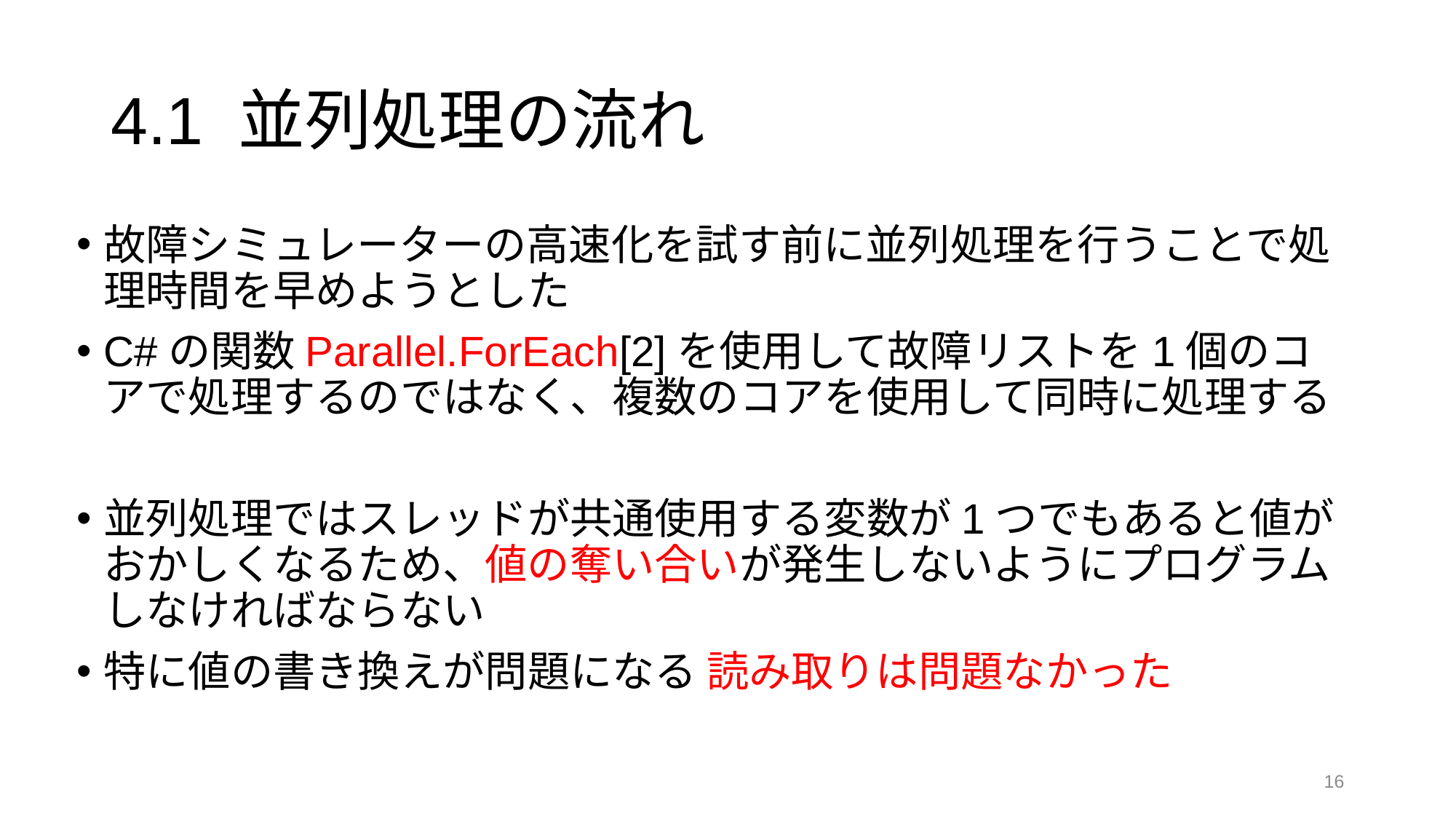

# 4.1 並列処理の流れ
故障シミュレーターの高速化を試す前に並列処理を行うことで処理時間を早めようとした
C#の関数Parallel.ForEach[2]を使用して故障リストを1個のコアで処理するのではなく、複数のコアを使用して同時に処理する

並列処理ではスレッドが共通使用する変数が1つでもあると値がおかしくなるため、値の奪い合いが発生しないようにプログラムしなければならない
特に値の書き換えが問題になる 読み取りは問題なかった
16